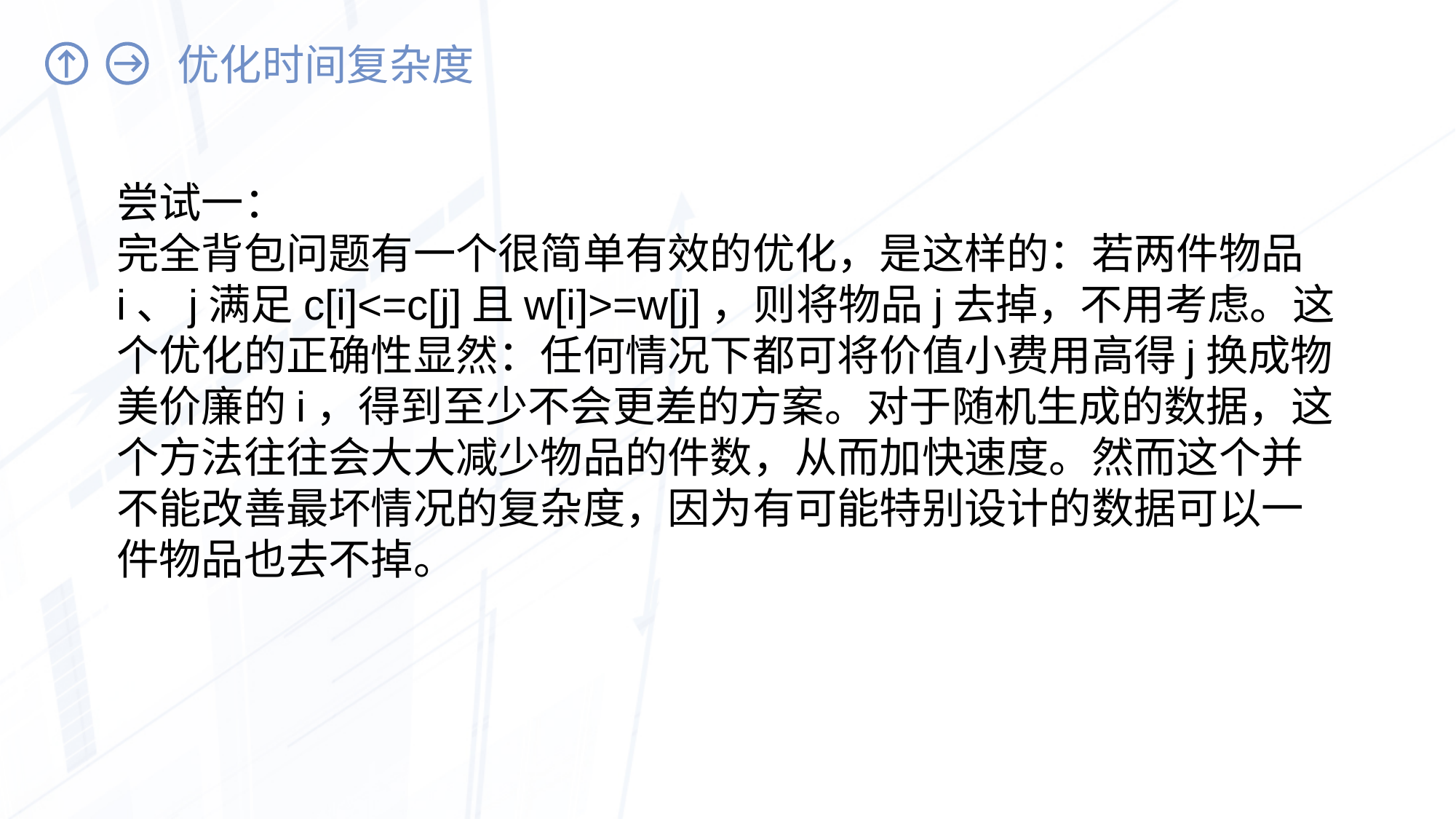

# 优化时间复杂度
尝试一：
完全背包问题有一个很简单有效的优化，是这样的：若两件物品i、j满足c[i]<=c[j]且w[i]>=w[j]，则将物品j去掉，不用考虑。这个优化的正确性显然：任何情况下都可将价值小费用高得j换成物美价廉的i，得到至少不会更差的方案。对于随机生成的数据，这个方法往往会大大减少物品的件数，从而加快速度。然而这个并不能改善最坏情况的复杂度，因为有可能特别设计的数据可以一件物品也去不掉。